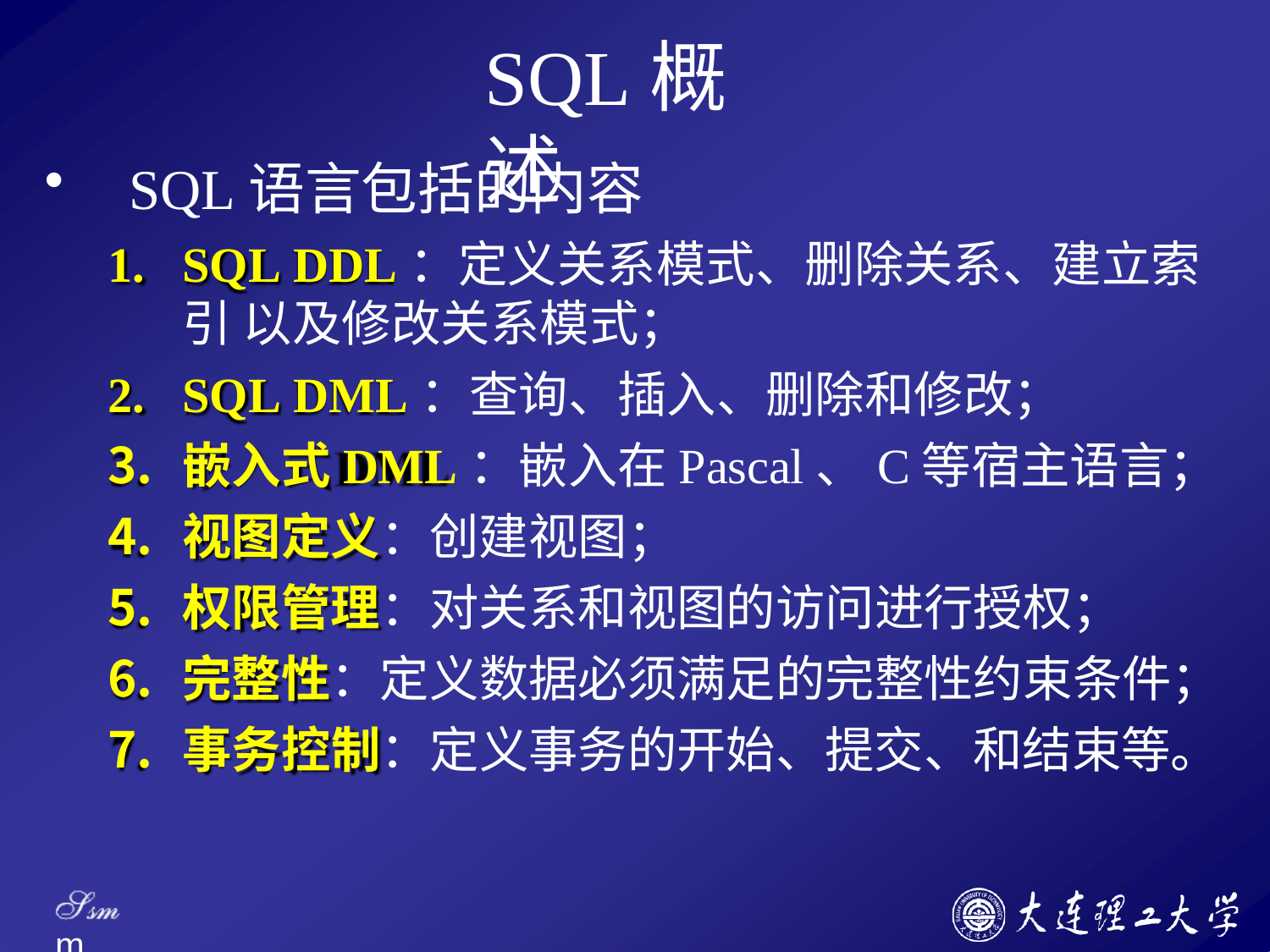

# SQL概述
SQL语言包括的内容
SQL DDL：定义关系模式、删除关系、建立索引 以及修改关系模式；
SQL DML：查询、插入、删除和修改；
嵌入式DML：嵌入在Pascal、C等宿主语言；
视图定义：创建视图；
权限管理：对关系和视图的访问进行授权；
完整性：定义数据必须满足的完整性约束条件；
事务控制：定义事务的开始、提交、和结束等。

Ssm